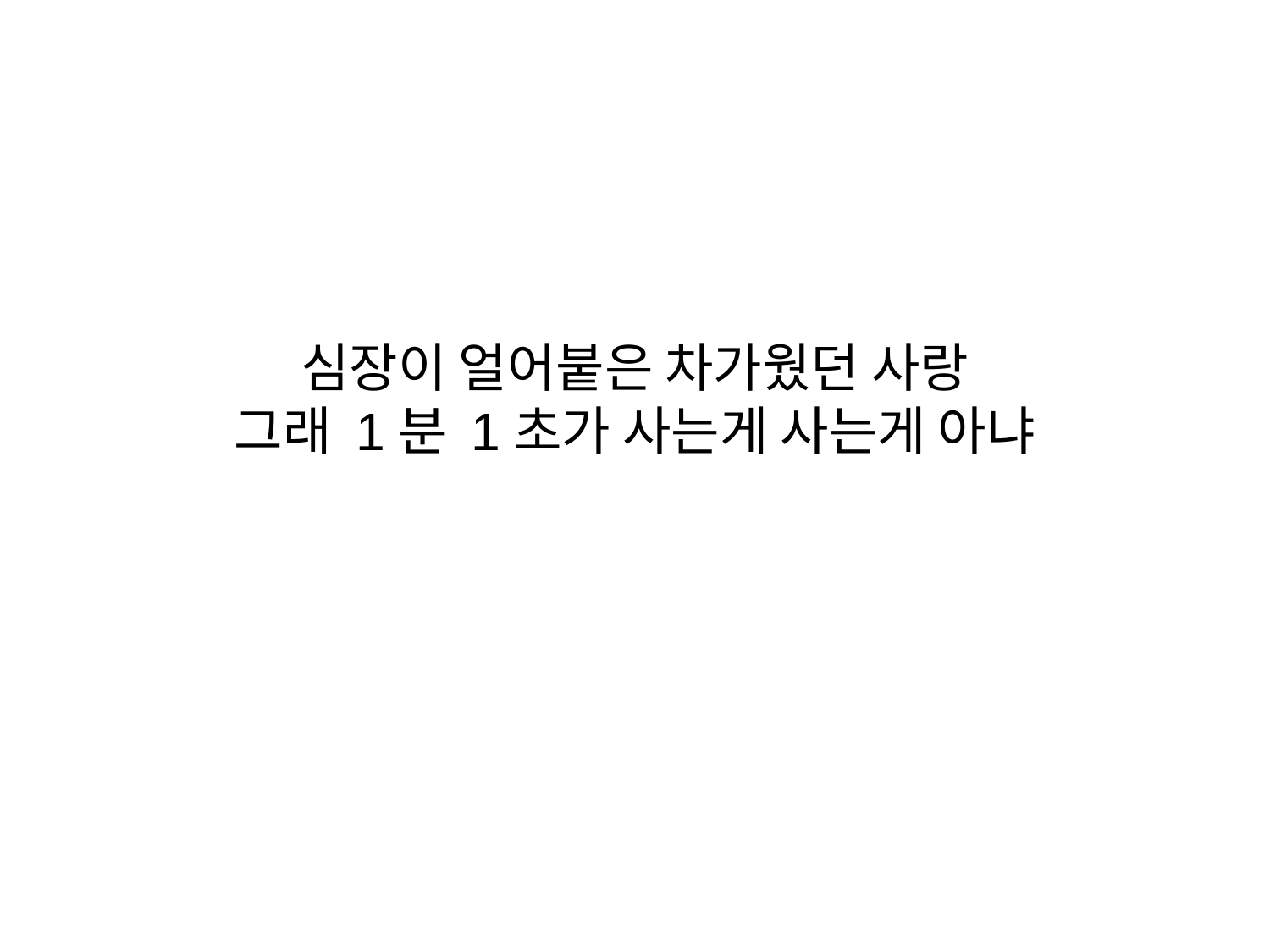

# 심장이 얼어붙은 차가웠던 사랑 그래 1분 1초가 사는게 사는게 아냐